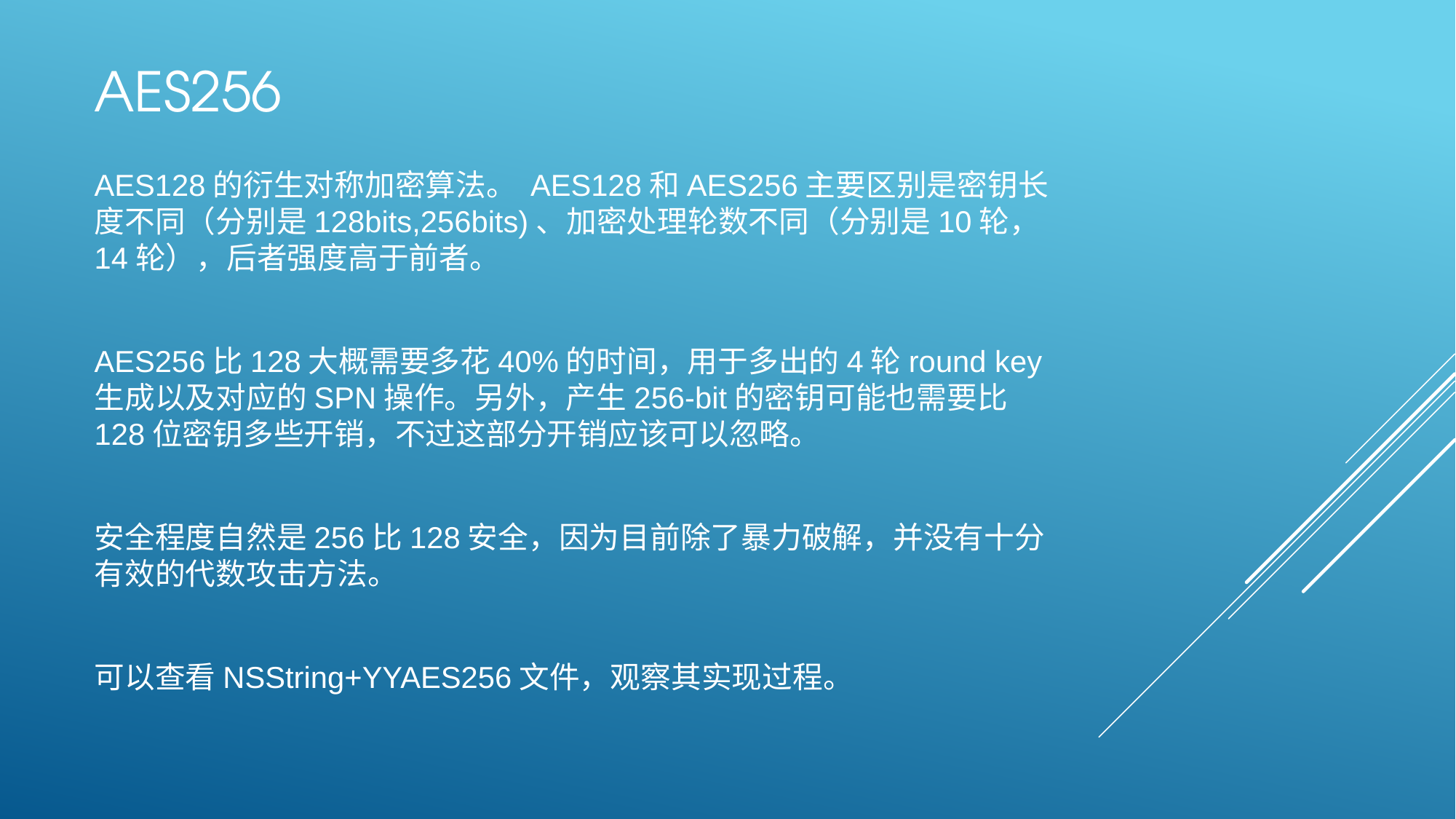

# AES256
AES128的衍生对称加密算法。 AES128和AES256主要区别是密钥长度不同（分别是128bits,256bits)、加密处理轮数不同（分别是10轮，14轮），后者强度高于前者。

AES256比128大概需要多花40%的时间，用于多出的4轮round key生成以及对应的SPN操作。另外，产生256-bit的密钥可能也需要比128位密钥多些开销，不过这部分开销应该可以忽略。

安全程度自然是256比128安全，因为目前除了暴力破解，并没有十分有效的代数攻击方法。

可以查看NSString+YYAES256文件，观察其实现过程。